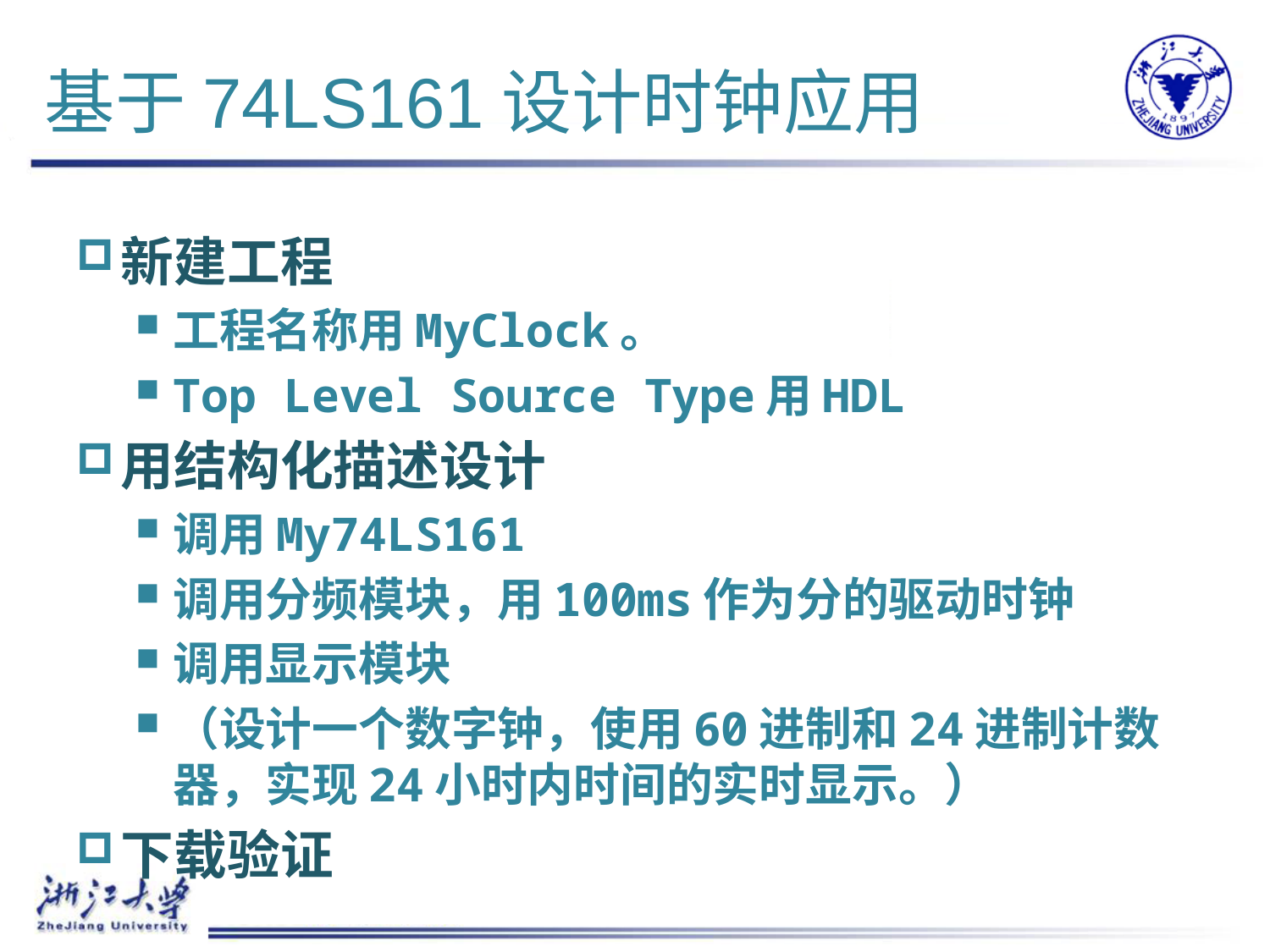

# 基于74LS161设计时钟应用
新建工程
工程名称用MyClock。
Top Level Source Type用HDL
用结构化描述设计
调用My74LS161
调用分频模块，用100ms作为分的驱动时钟
调用显示模块
（设计一个数字钟，使用60进制和24进制计数器，实现24小时内时间的实时显示。）
下载验证